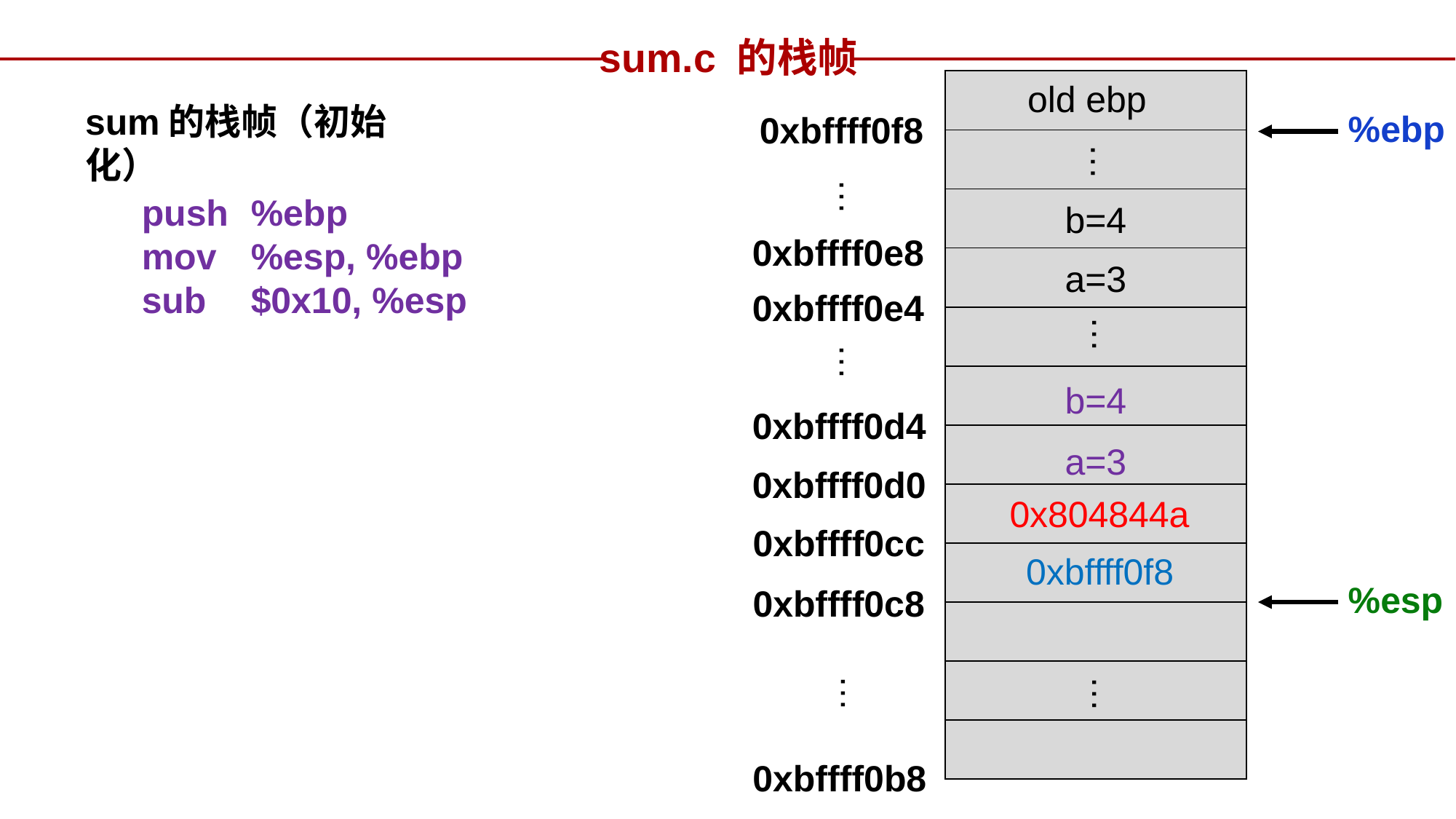

sum.c 的栈帧
|  |
| --- |
|  |
|  |
|  |
|  |
|  |
|  |
|  |
|  |
|  |
|  |
|  |
old ebp
sum的栈帧（初始化）
%ebp
0xbffff0f8
…
…
push	%ebp
mov	%esp, %ebp
sub	$0x10, %esp

b=4
0xbffff0e8
a=3
0xbffff0e4
…
…
b=4
0xbffff0d4
a=3
0xbffff0d0
0x804844a
0xbffff0cc
0xbffff0f8
%esp
0xbffff0c8
…
…
0xbffff0b8